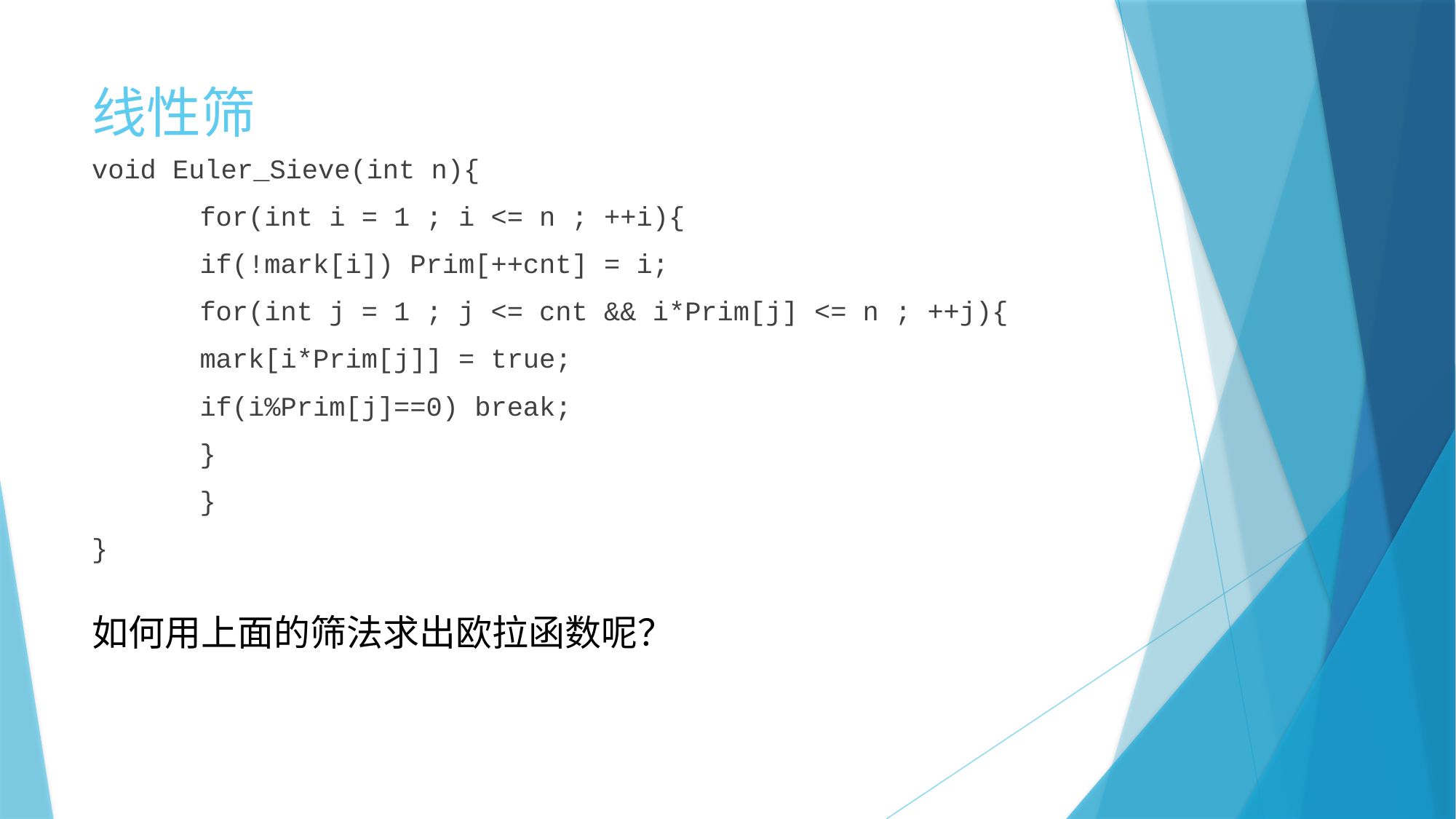

# 线性筛
void Euler_Sieve(int n){
	for(int i = 1 ; i <= n ; ++i){
		if(!mark[i]) Prim[++cnt] = i;
		for(int j = 1 ; j <= cnt && i*Prim[j] <= n ; ++j){
			mark[i*Prim[j]] = true;
			if(i%Prim[j]==0) break;
		}
	}
}

如何用上面的筛法求出欧拉函数呢？